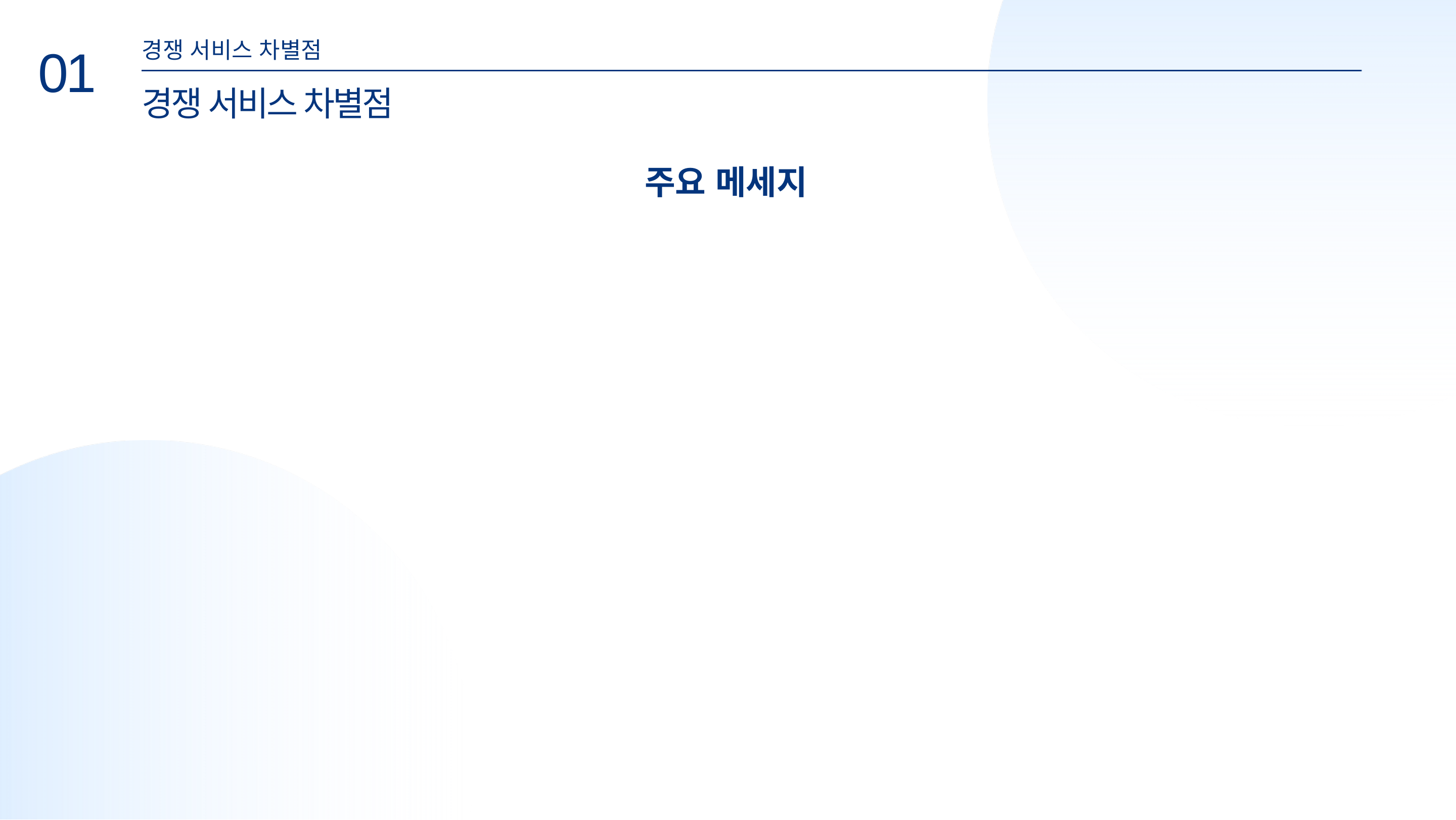

경쟁 서비스 차별점
01
경쟁 서비스 차별점
주요 메세지